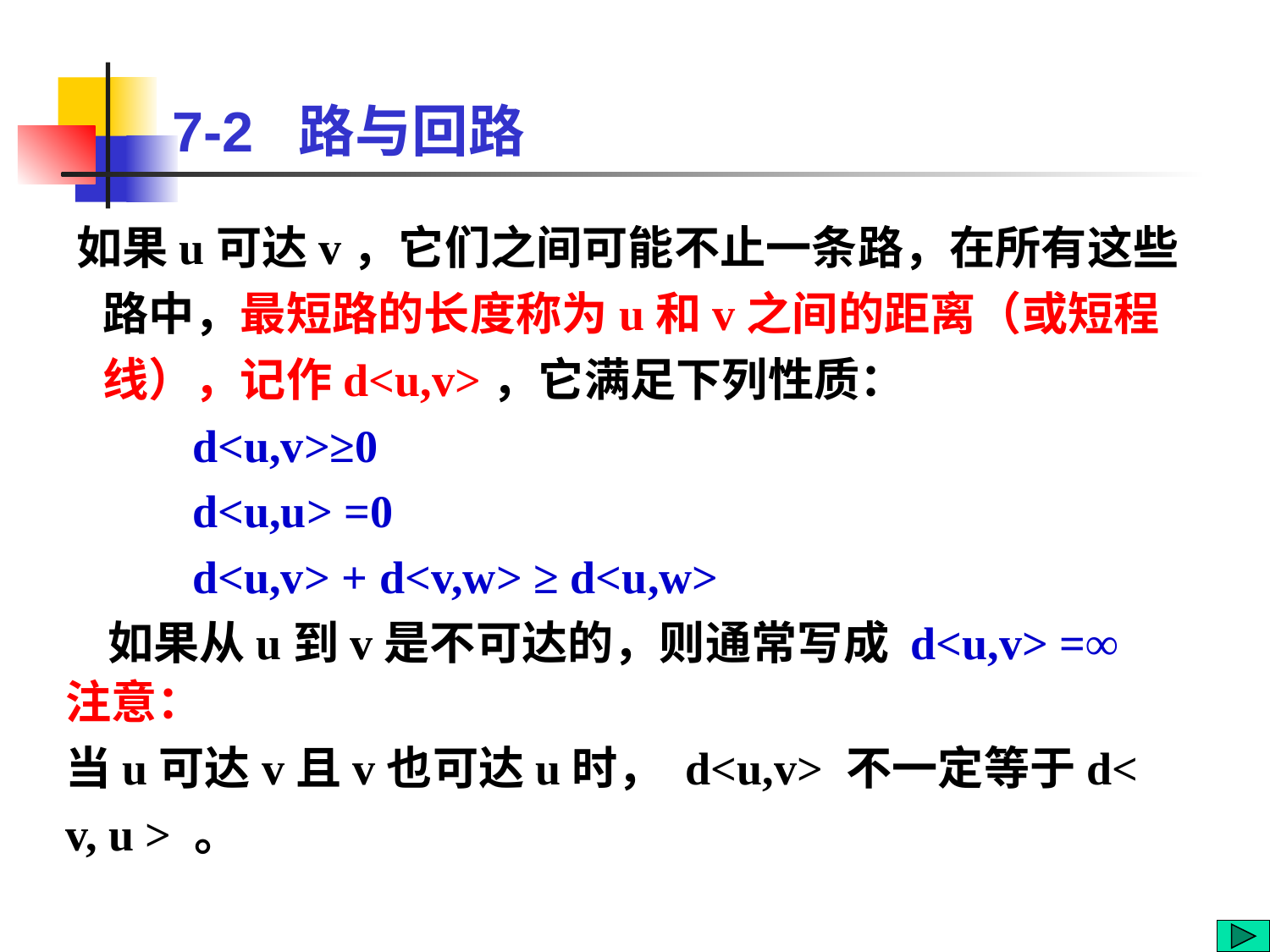

# 7-2  路与回路
 如果u可达v，它们之间可能不止一条路，在所有这些路中，最短路的长度称为u和v之间的距离（或短程线），记作d<u,v>，它满足下列性质：
            d<u,v>≥0
            d<u,u> =0
            d<u,v> + d<v,w> ≥ d<u,w>
    如果从u到v是不可达的，则通常写成 d<u,v> =∞
注意：
当u可达v且v也可达u时， d<u,v> 不一定等于d< v, u > 。
52